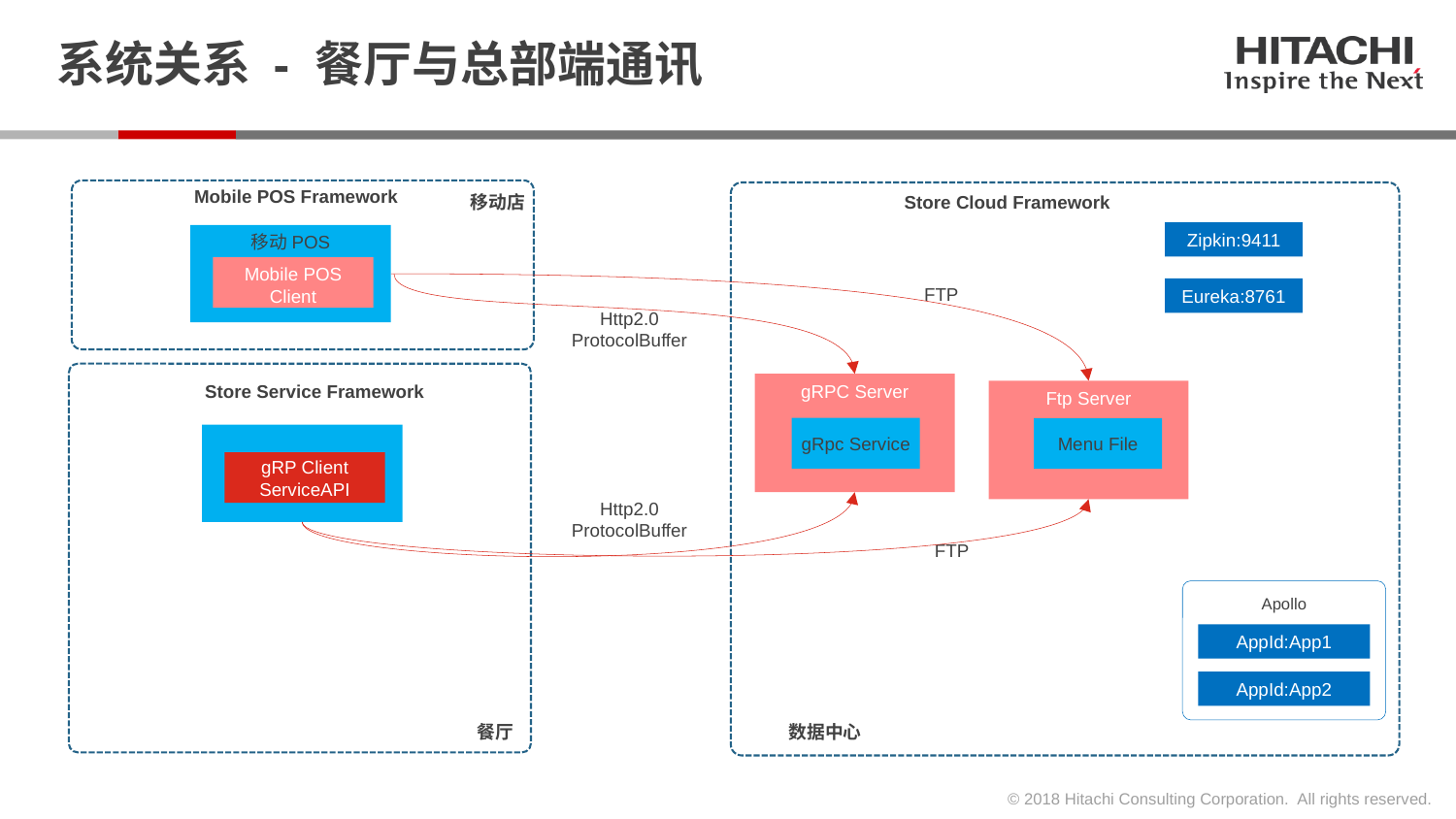

# 系统关系 - 餐厅与总部端通讯
Mobile POS Framework

Store Cloud Framework
移动店
Zipkin:9411
移动POS
Mobile POS Client
FTP
Eureka:8761
Http2.0
ProtocolBuffer

Store Service Framework
gRPC Server

Ftp Server

gRpc Service
Menu File

gRP Client
ServiceAPI
Http2.0
ProtocolBuffer
FTP

Apollo
AppId:App1
AppId:App2
数据中心
餐厅